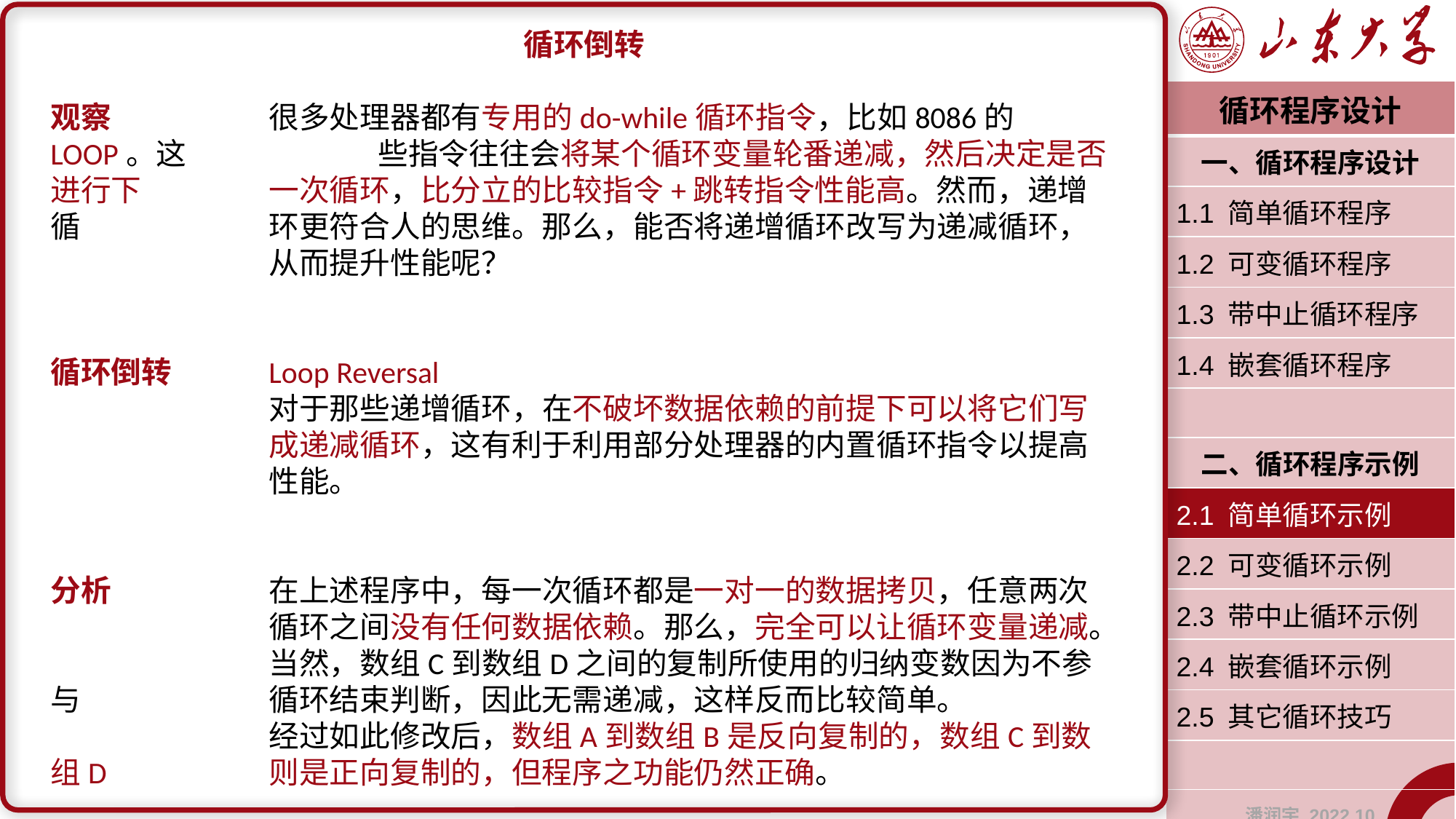

循环倒转

观察		很多处理器都有专用的do-while循环指令，比如8086的LOOP。这		些指令往往会将某个循环变量轮番递减，然后决定是否进行下		一次循环，比分立的比较指令+跳转指令性能高。然而，递增循		环更符合人的思维。那么，能否将递增循环改写为递减循环，		从而提升性能呢？

循环倒转	Loop Reversal
		对于那些递增循环，在不破坏数据依赖的前提下可以将它们写		成递减循环，这有利于利用部分处理器的内置循环指令以提高		性能。

分析		在上述程序中，每一次循环都是一对一的数据拷贝，任意两次		循环之间没有任何数据依赖。那么，完全可以让循环变量递减。		当然，数组C到数组D之间的复制所使用的归纳变数因为不参与		循环结束判断，因此无需递减，这样反而比较简单。
		经过如此修改后，数组A到数组B是反向复制的，数组C到数组D		则是正向复制的，但程序之功能仍然正确。
| 循环程序设计 |
| --- |
| 一、循环程序设计 |
| 1.1 简单循环程序 |
| 1.2 可变循环程序 |
| 1.3 带中止循环程序 |
| 1.4 嵌套循环程序 |
|  |
| 二、循环程序示例 |
| 2.1 简单循环示例 |
| 2.2 可变循环示例 |
| 2.3 带中止循环示例 |
| 2.4 嵌套循环示例 |
| 2.5 其它循环技巧 |
|  |
| 潘润宇 2022.10 |